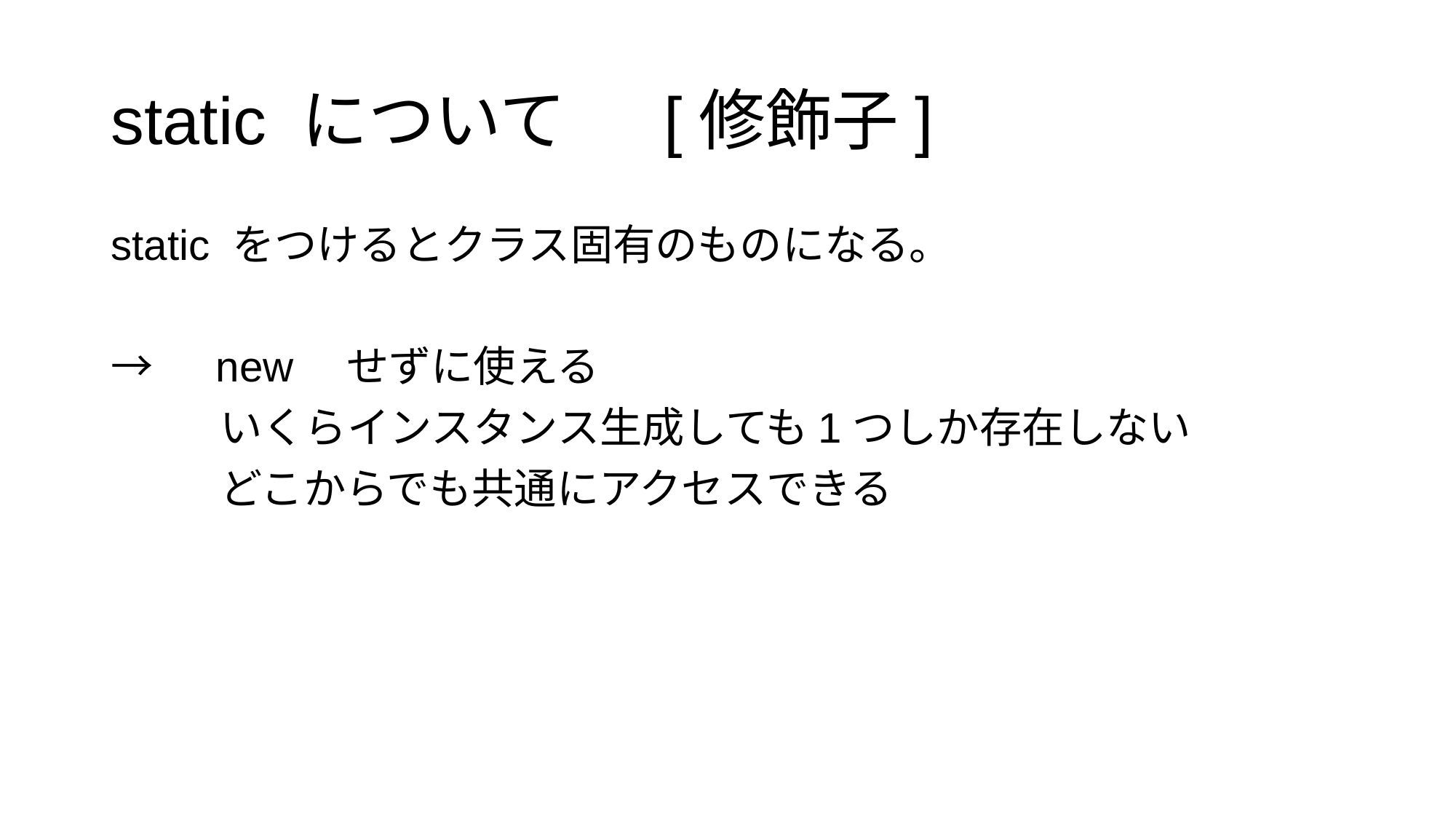

# static について 　[修飾子]
static をつけるとクラス固有のものになる。

→　new　せずに使える
	いくらインスタンス生成しても1つしか存在しない
	どこからでも共通にアクセスできる